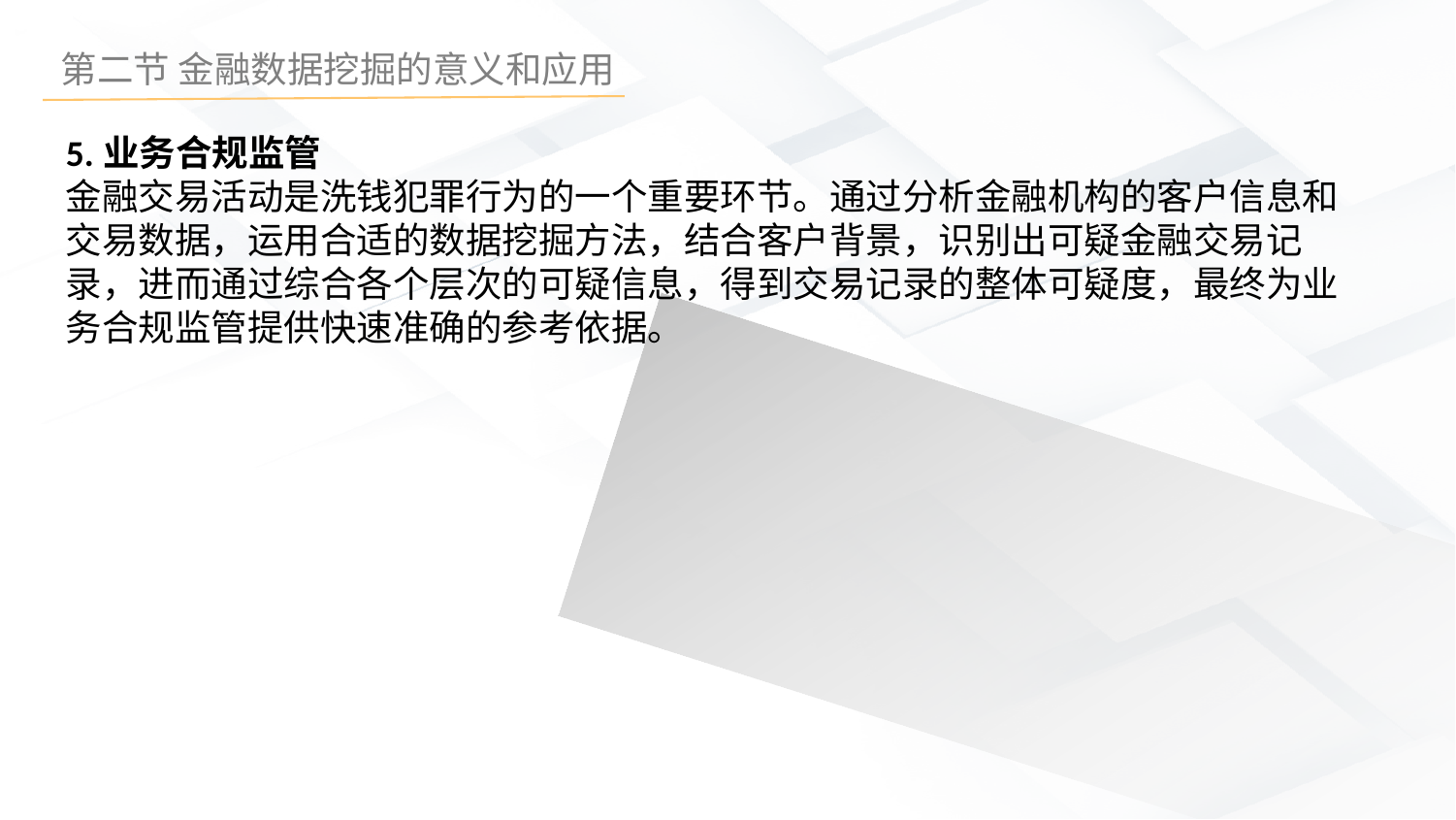

5.业务合规监管
金融交易活动是洗钱犯罪行为的一个重要环节。通过分析金融机构的客户信息和交易数据，运用合适的数据挖掘方法，结合客户背景，识别出可疑金融交易记录，进而通过综合各个层次的可疑信息，得到交易记录的整体可疑度，最终为业务合规监管提供快速准确的参考依据。